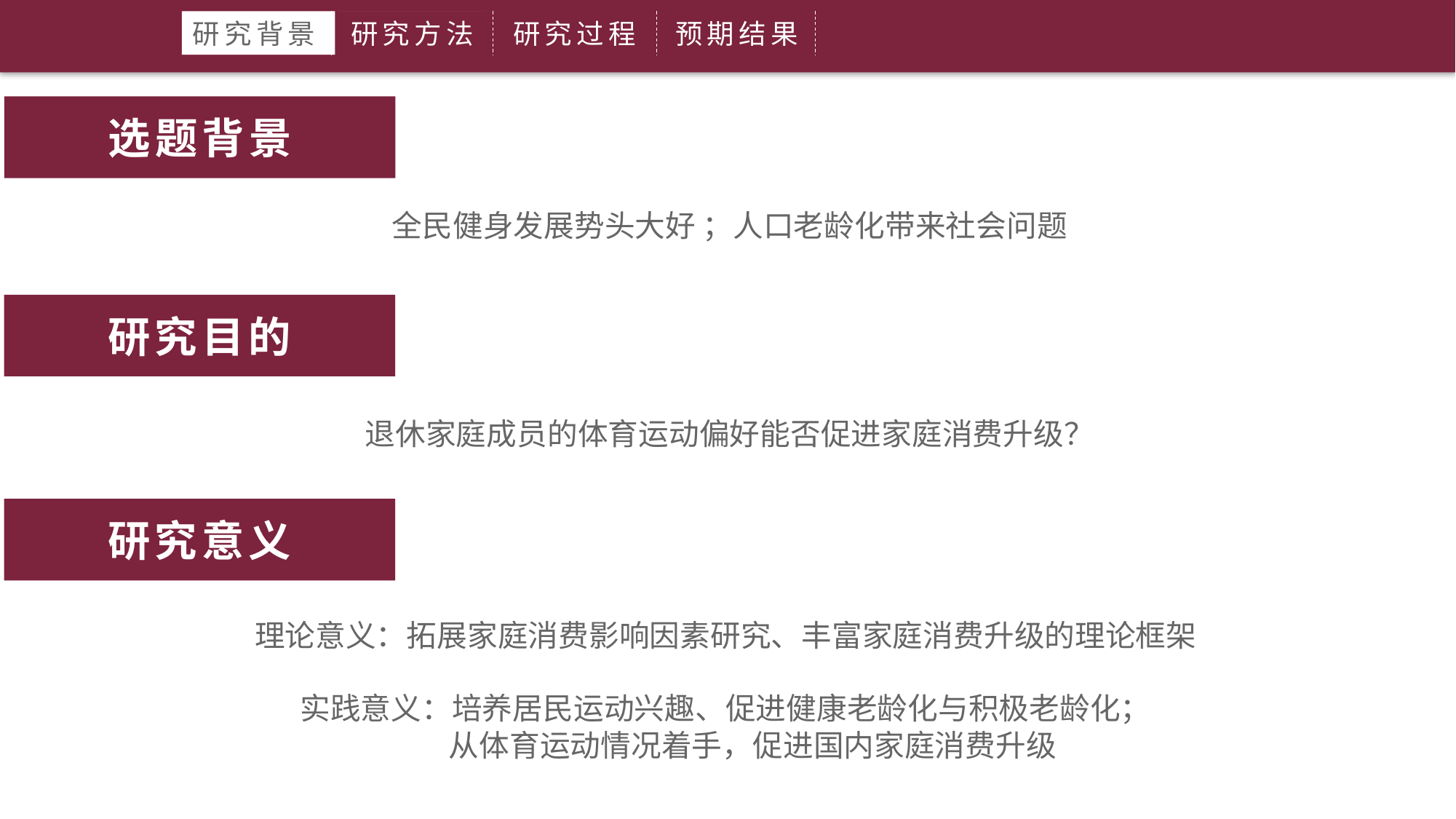

研究背景
研究方法
研究过程
预期结果

选题背景
全民健身发展势头大好 ；人口老龄化带来社会问题
研究目的
退休家庭成员的体育运动偏好能否促进家庭消费升级？
研究意义
理论意义：拓展家庭消费影响因素研究、丰富家庭消费升级的理论框架

实践意义：培养居民运动兴趣、促进健康老龄化与积极老龄化；
       从体育运动情况着手，促进国内家庭消费升级